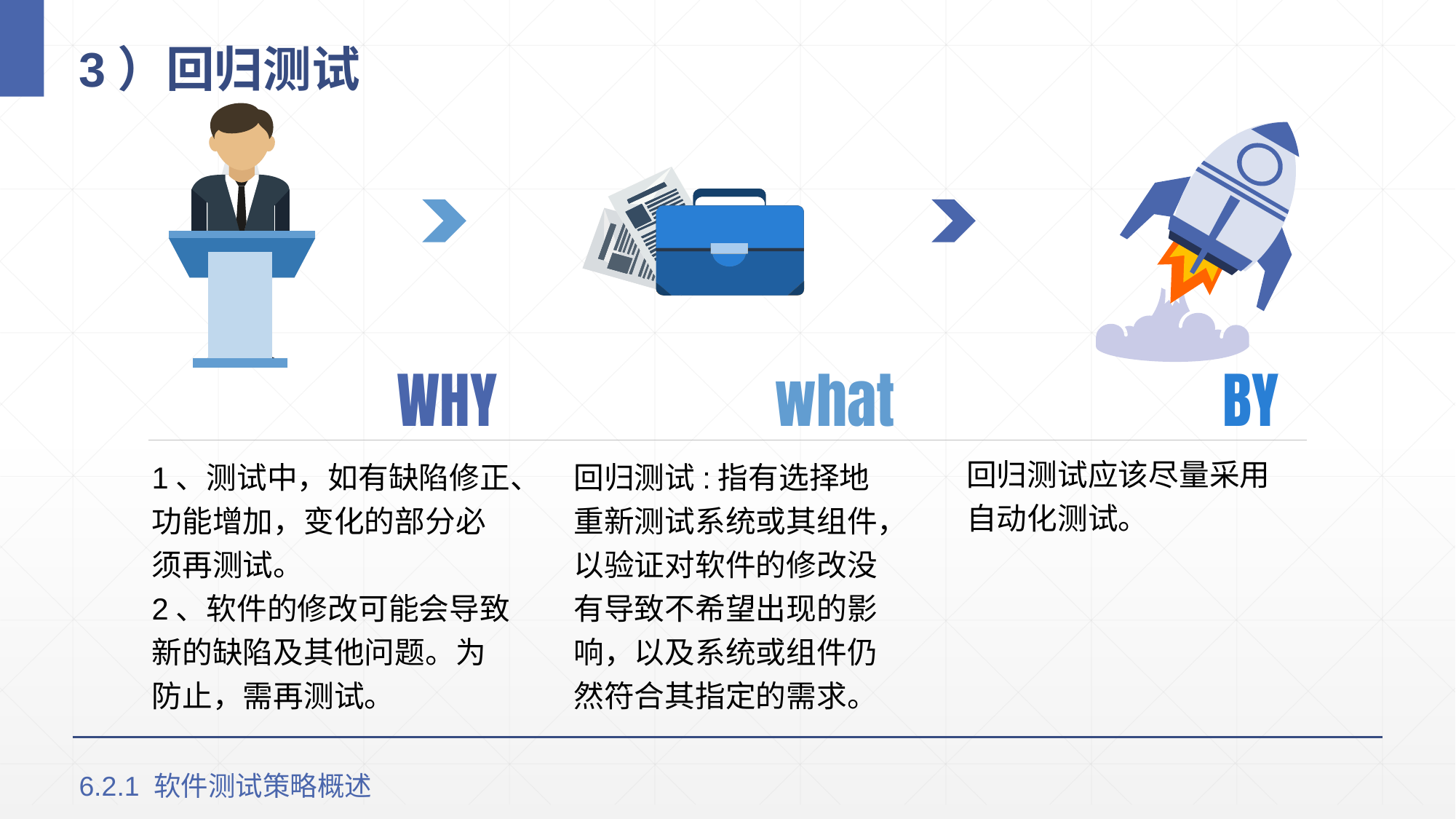

# 3）回归测试

WHY
what
BY
回归测试应该尽量采用自动化测试。
1、测试中，如有缺陷修正、功能增加，变化的部分必须再测试。
2、软件的修改可能会导致新的缺陷及其他问题。为防止，需再测试。

回归测试:指有选择地重新测试系统或其组件，以验证对软件的修改没有导致不希望出现的影响，以及系统或组件仍然符合其指定的需求。
6.2.1 软件测试策略概述